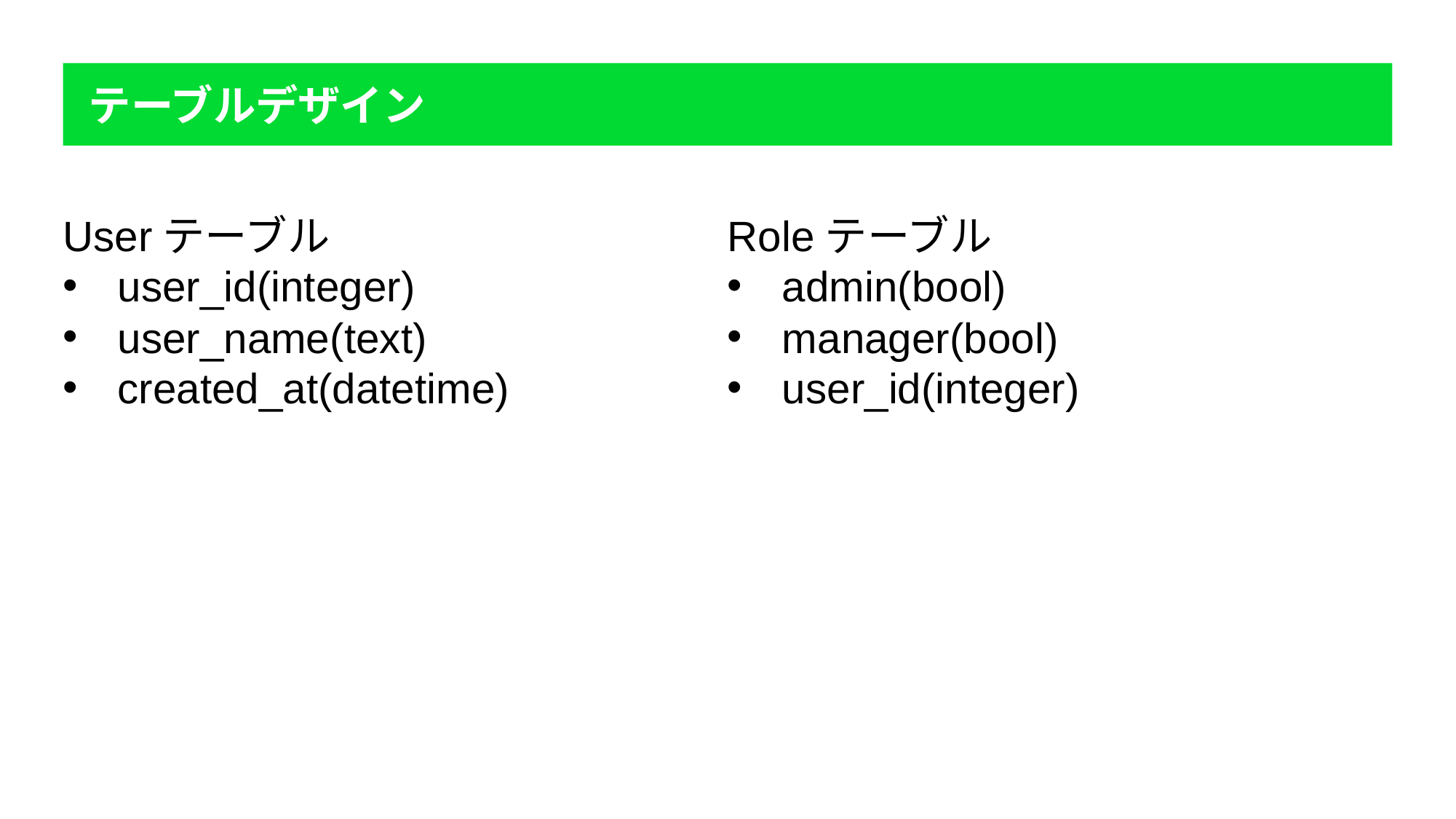

テーブルデザイン
Userテーブル
user_id(integer)
user_name(text)
created_at(datetime)

Roleテーブル
admin(bool)
manager(bool)
user_id(integer)